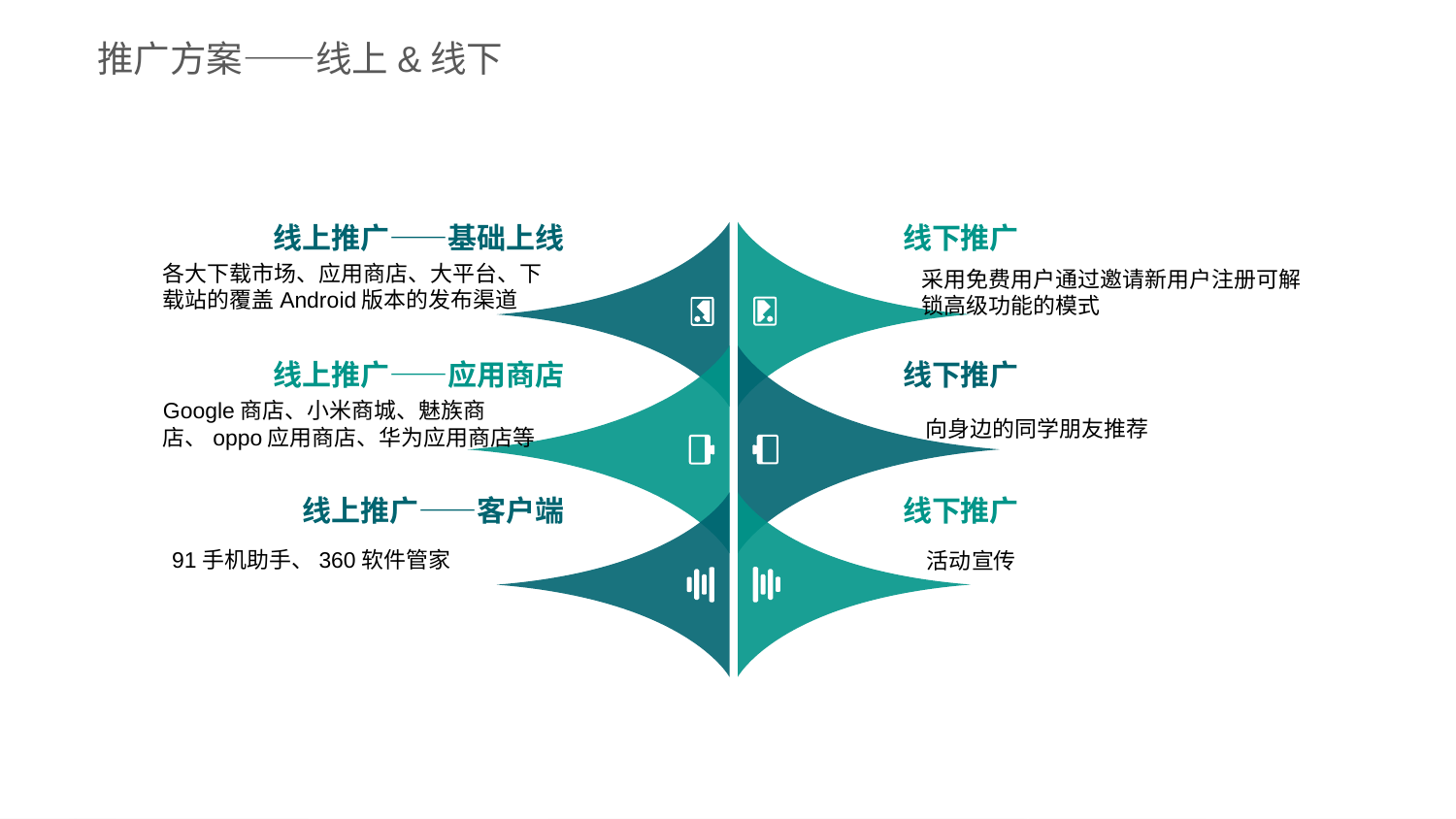

推广方案——线上&线下

线上推广——基础上线
各大下载市场、应用商店、大平台、下载站的覆盖Android版本的发布渠道
线下推广
向身边的同学朋友推荐

采用免费用户通过邀请新用户注册可解锁高级功能的模式
线下推广

线上推广——应用商店
Google商店、小米商城、魅族商店、oppo应用商店、华为应用商店等

线上推广——客户端
 91手机助手、360软件管家
线下推广
活动宣传